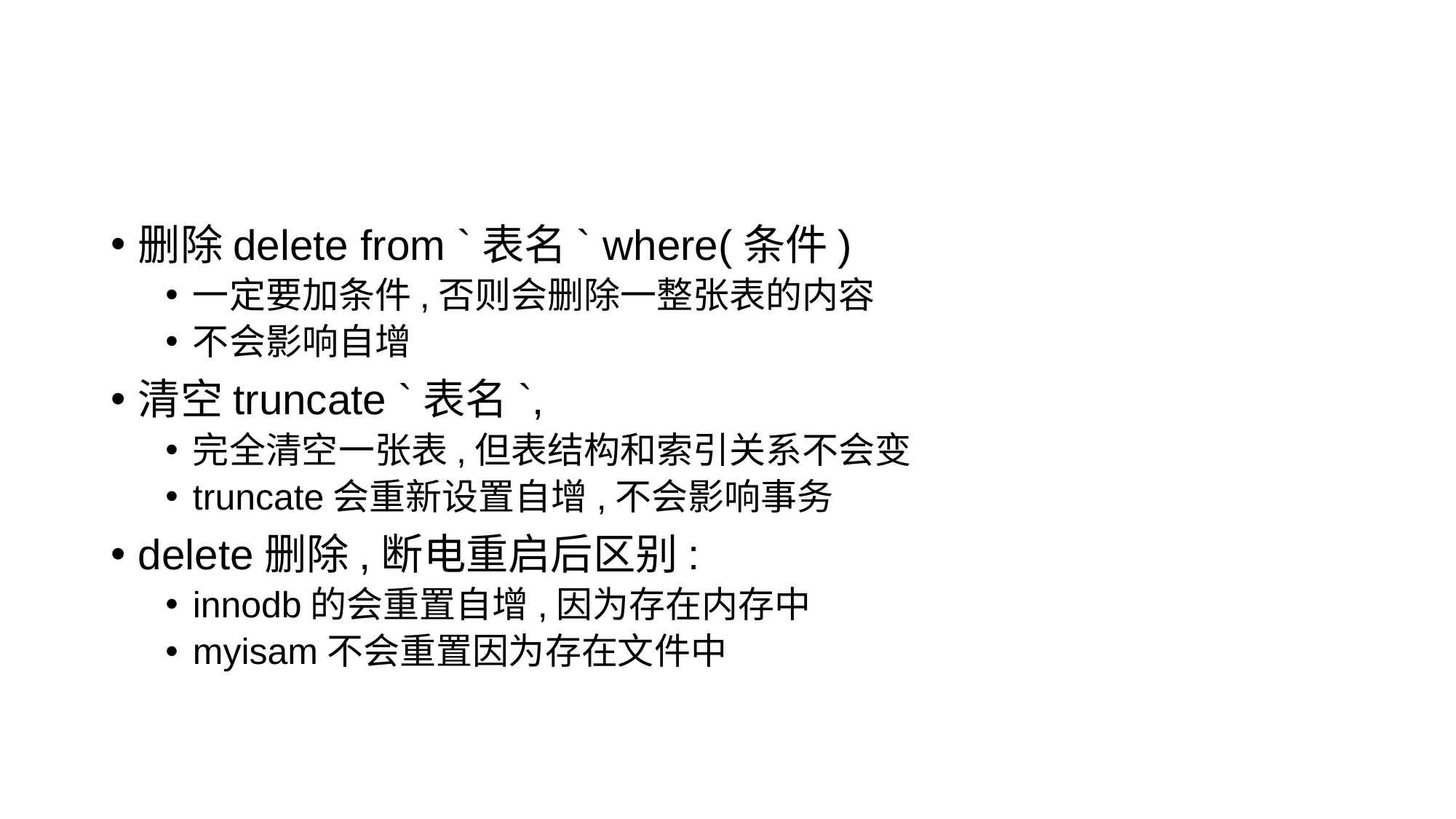

#
删除delete from `表名` where(条件)
一定要加条件,否则会删除一整张表的内容
不会影响自增
清空truncate `表名`,
完全清空一张表,但表结构和索引关系不会变
truncate会重新设置自增,不会影响事务
delete删除,断电重启后区别:
innodb的会重置自增,因为存在内存中
myisam不会重置因为存在文件中